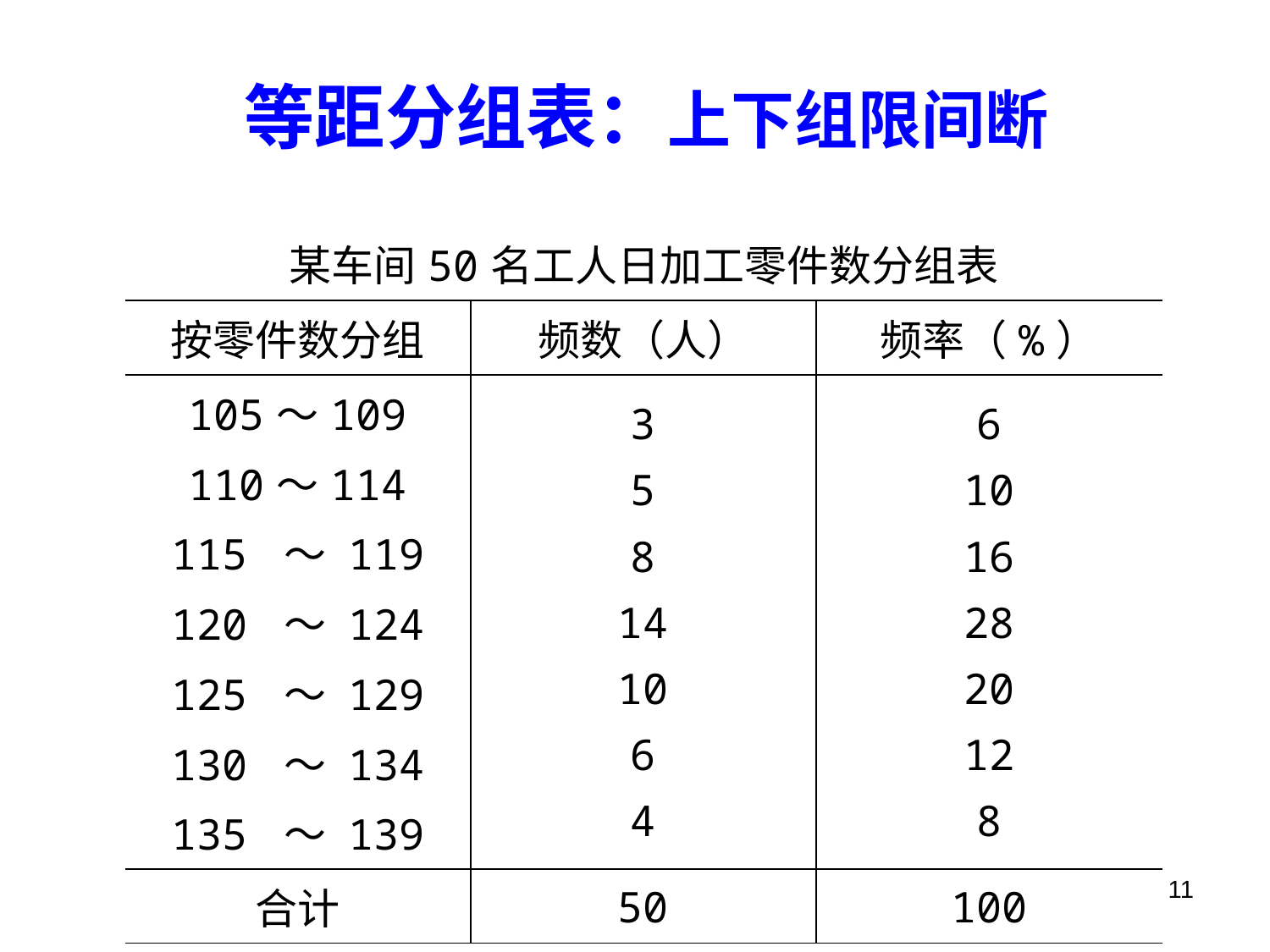

# 等距分组表：上下组限间断
| 某车间50名工人日加工零件数分组表 |  |  |
| --- | --- | --- |
| 按零件数分组 | 频数（人） | 频率（%） |
| 105～109 110～114 115 ～ 119 120 ～ 124 125 ～ 129 130 ～ 134 135 ～ 139 | 3 5 8 14 10 6 4 | 6 10 16 28 20 12 8 |
| 合计 | 50 | 100 |
11